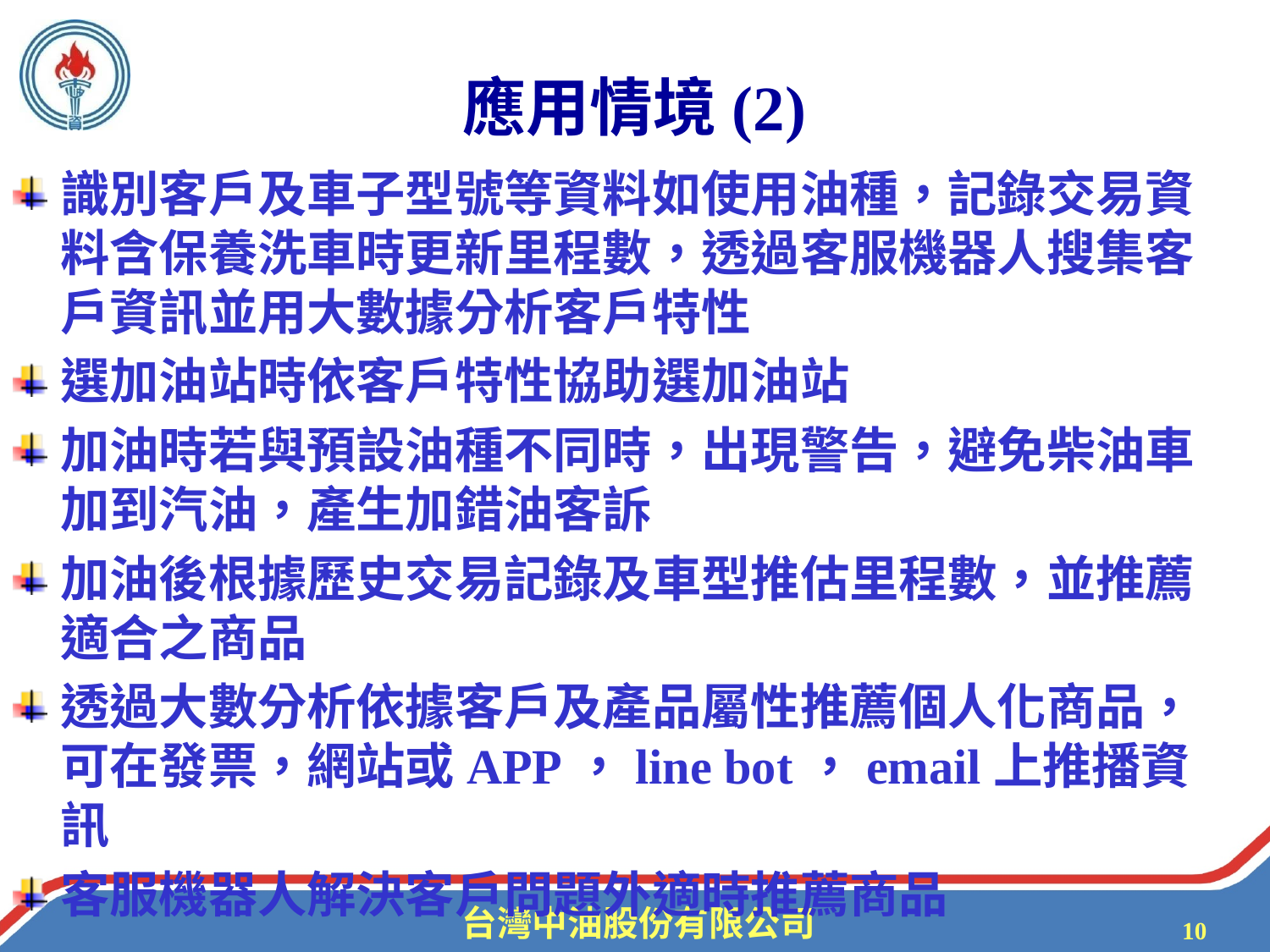

# 應用情境(2)
識別客戶及車子型號等資料如使用油種，記錄交易資料含保養洗車時更新里程數，透過客服機器人搜集客戶資訊並用大數據分析客戶特性
選加油站時依客戶特性協助選加油站
加油時若與預設油種不同時，出現警告，避免柴油車加到汽油，產生加錯油客訴
加油後根據歷史交易記錄及車型推估里程數，並推薦適合之商品
透過大數分析依據客戶及產品屬性推薦個人化商品，可在發票，網站或APP，line bot，email上推播資訊
客服機器人解決客戶問題外適時推薦商品

10